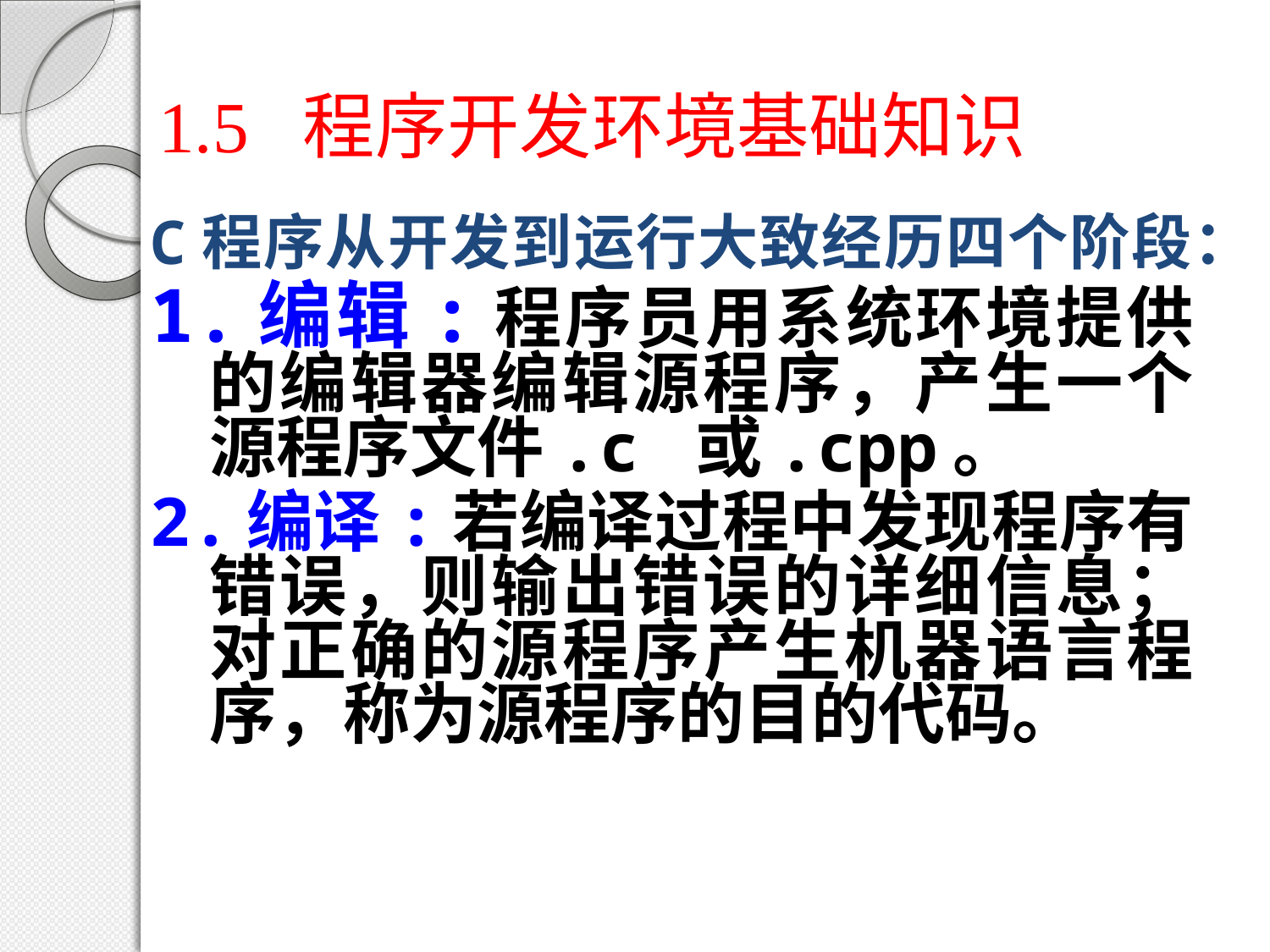

# 1.5  程序开发环境基础知识
C程序从开发到运行大致经历四个阶段：
1.编辑:程序员用系统环境提供的编辑器编辑源程序，产生一个源程序文件.c 或.cpp。
2.编译:若编译过程中发现程序有错误，则输出错误的详细信息；对正确的源程序产生机器语言程序，称为源程序的目的代码。
62